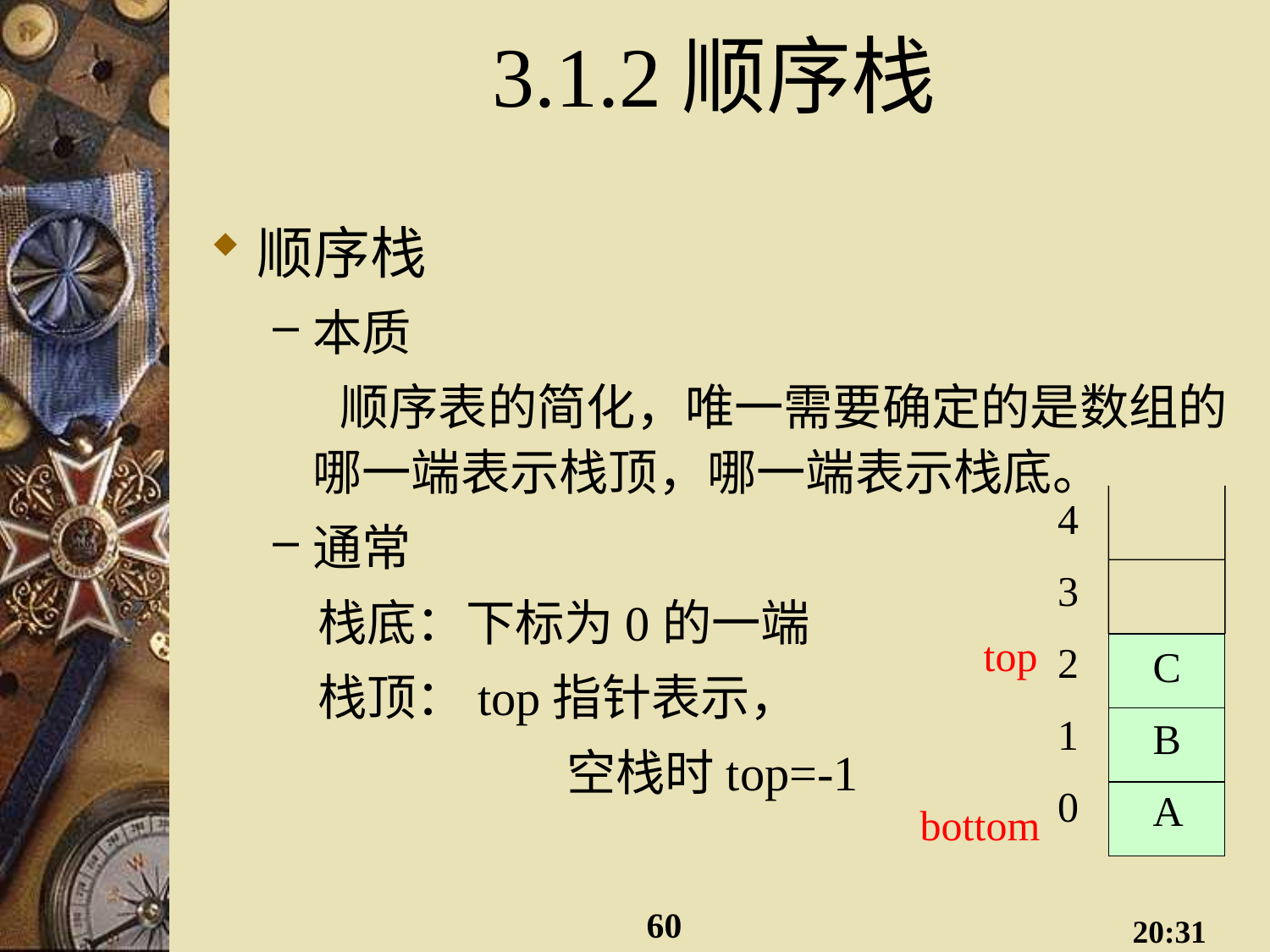

# 3.1.2顺序栈
顺序栈
本质
     顺序表的简化，唯一需要确定的是数组的哪一端表示栈顶，哪一端表示栈底。
通常
   栈底：下标为0的一端
   栈顶：top指针表示，
			空栈时top=-1

4
3
2
1
0

top

C
B
A

bottom